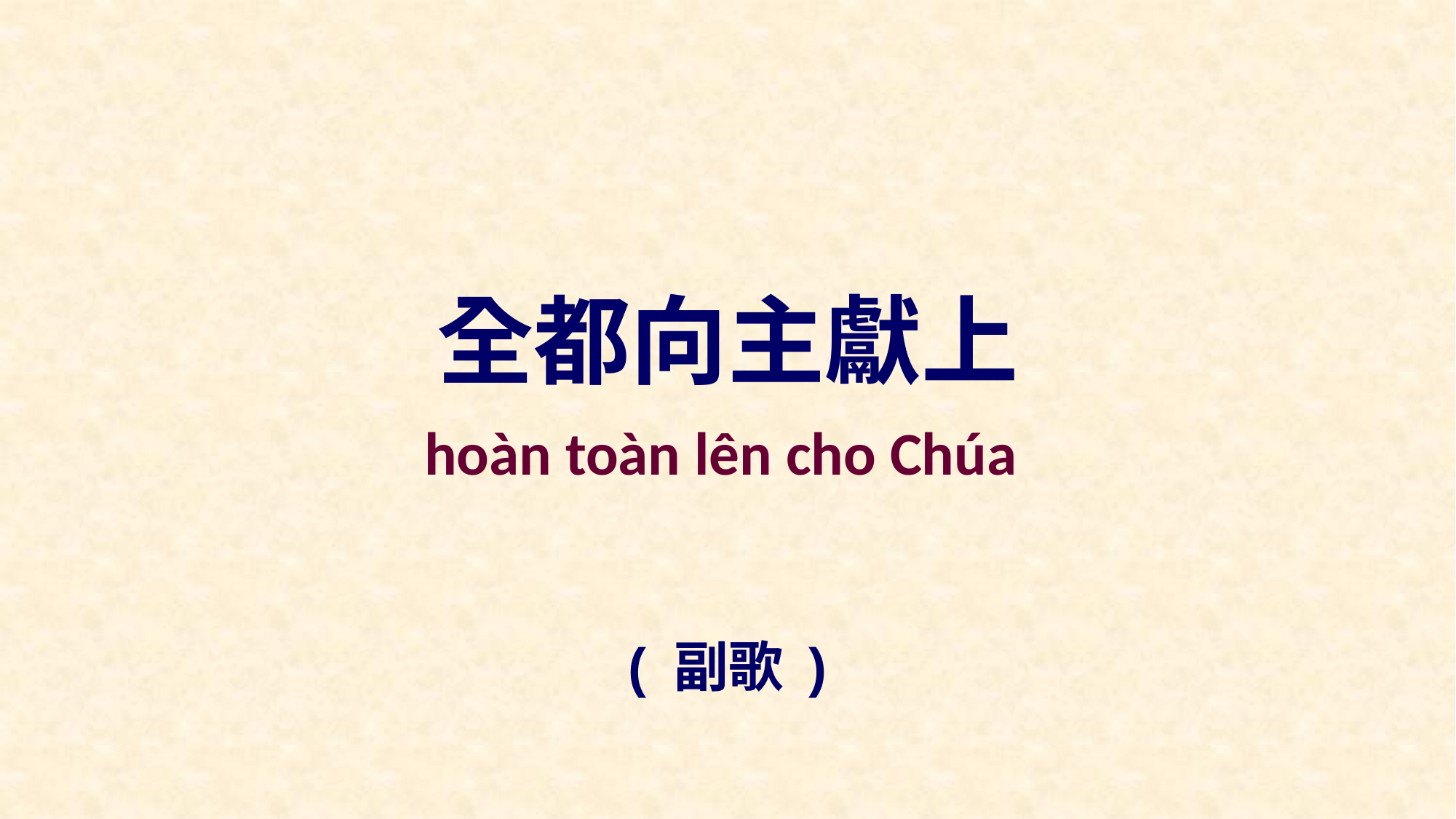

全都向主獻上
hoàn toàn lên cho Chúa
( 副歌 )